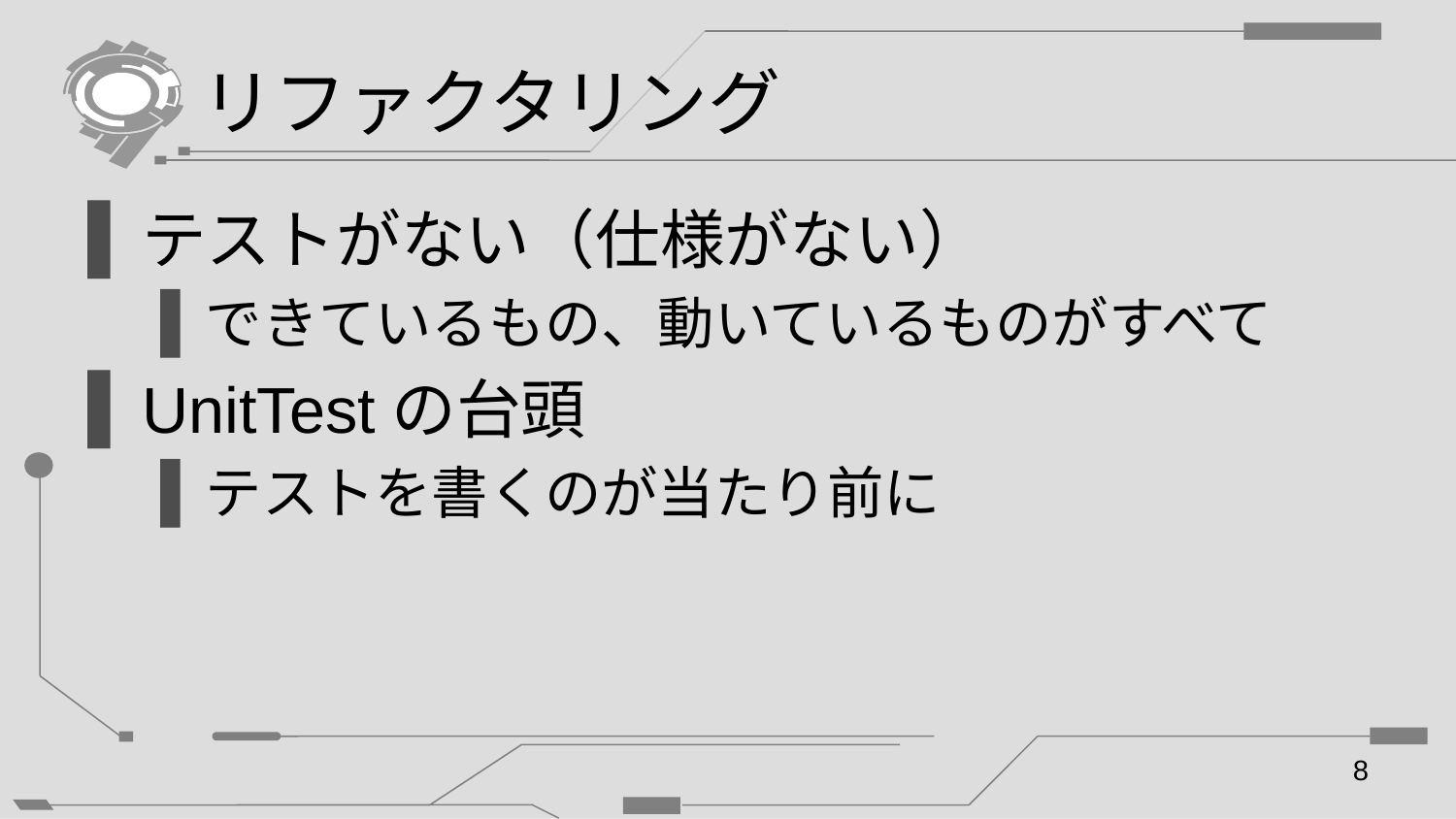

# リファクタリング
テストがない（仕様がない）
できているもの、動いているものがすべて
UnitTestの台頭
テストを書くのが当たり前に
8